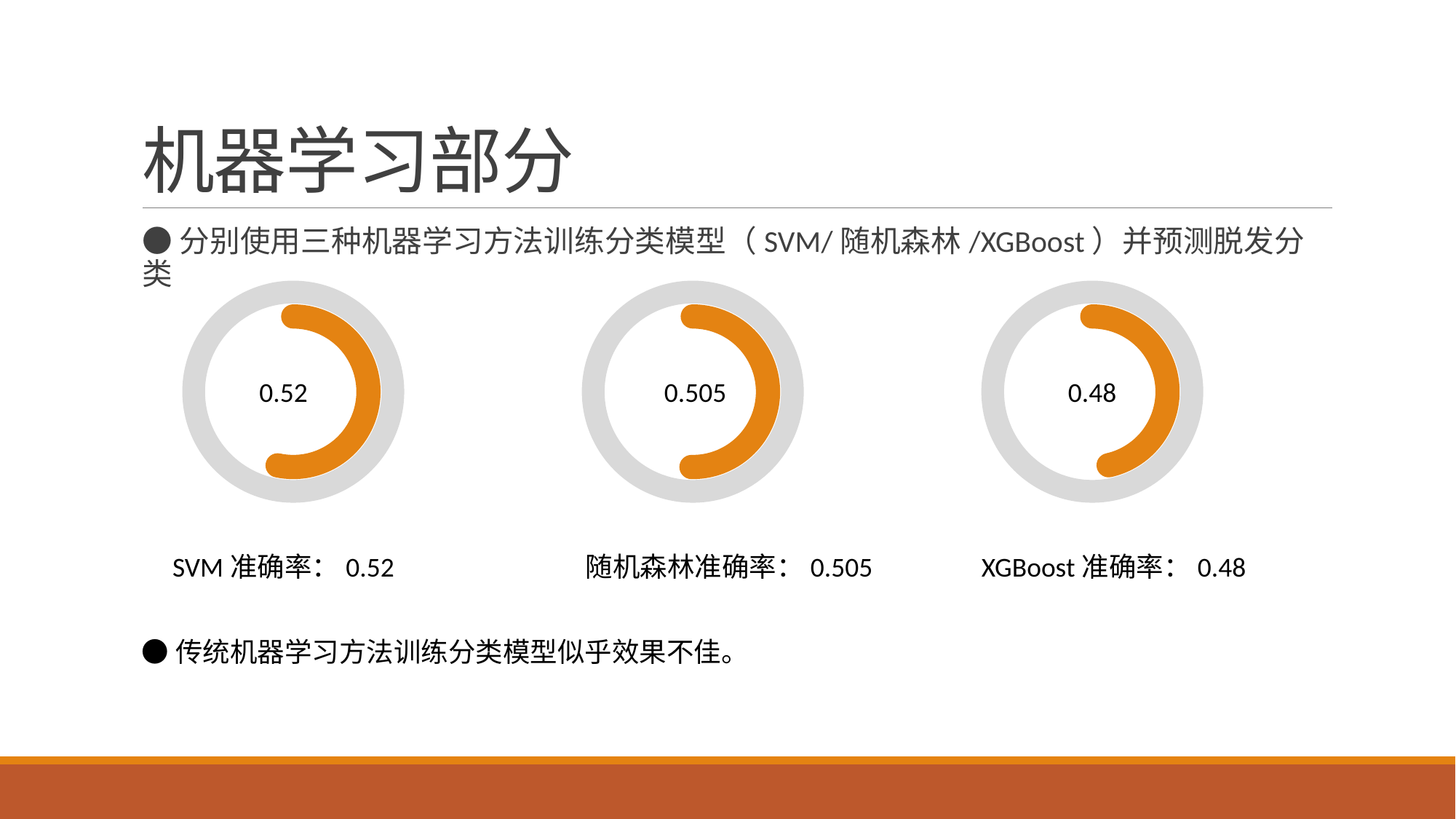

# 机器学习部分
●分别使用三种机器学习方法训练分类模型（SVM/随机森林/XGBoost）并预测脱发分类

0.52
0.505
0.48
SVM准确率：0.52
随机森林准确率：0.505
XGBoost准确率：0.48
●传统机器学习方法训练分类模型似乎效果不佳。